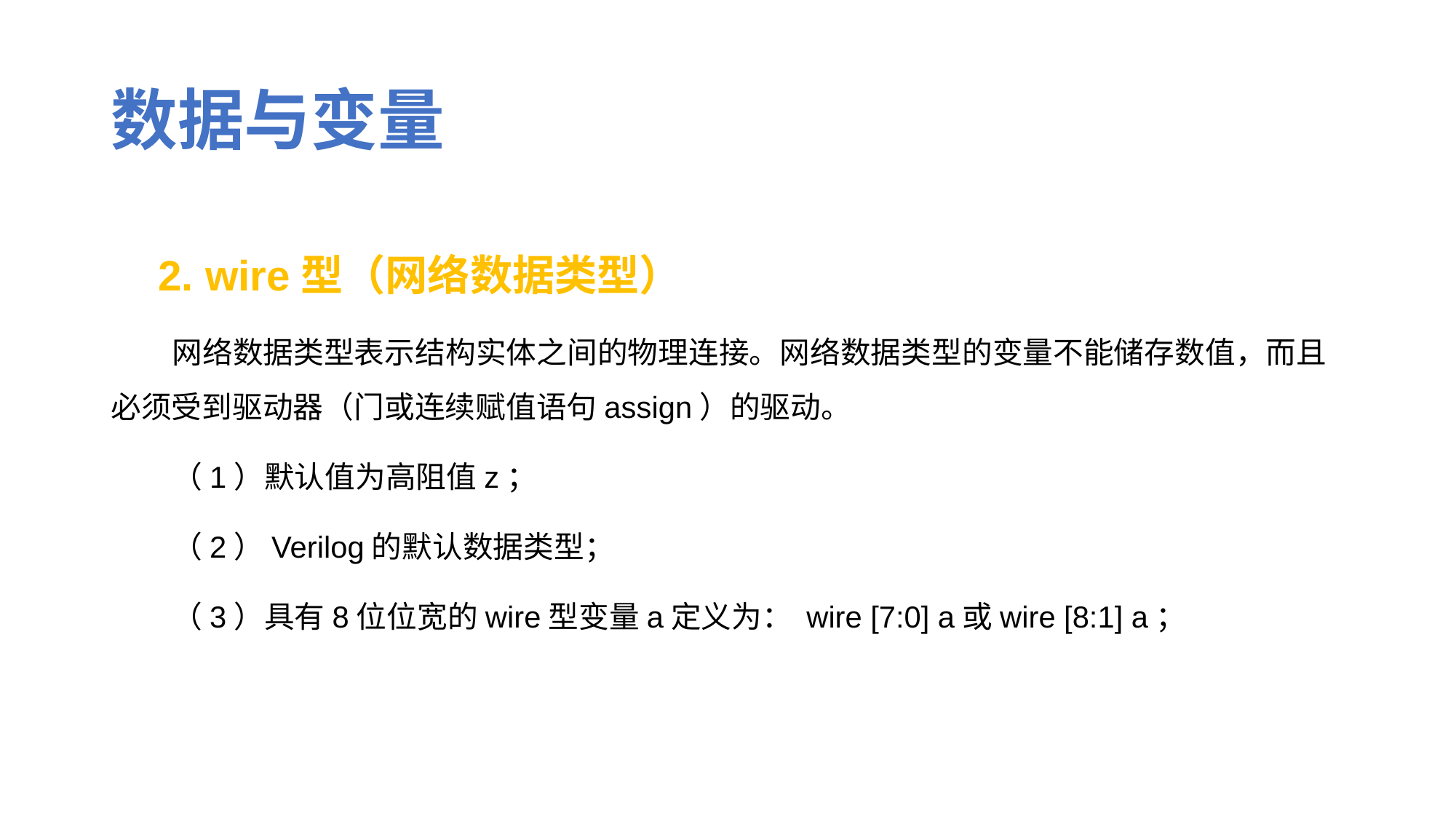

# 数据与变量
    2. wire型（网络数据类型）
        网络数据类型表示结构实体之间的物理连接。网络数据类型的变量不能储存数值，而且必须受到驱动器（门或连续赋值语句assign）的驱动。
        （1）默认值为高阻值z；
        （2）Verilog的默认数据类型；
        （3）具有8位位宽的wire型变量a定义为： wire [7:0] a或wire [8:1] a；